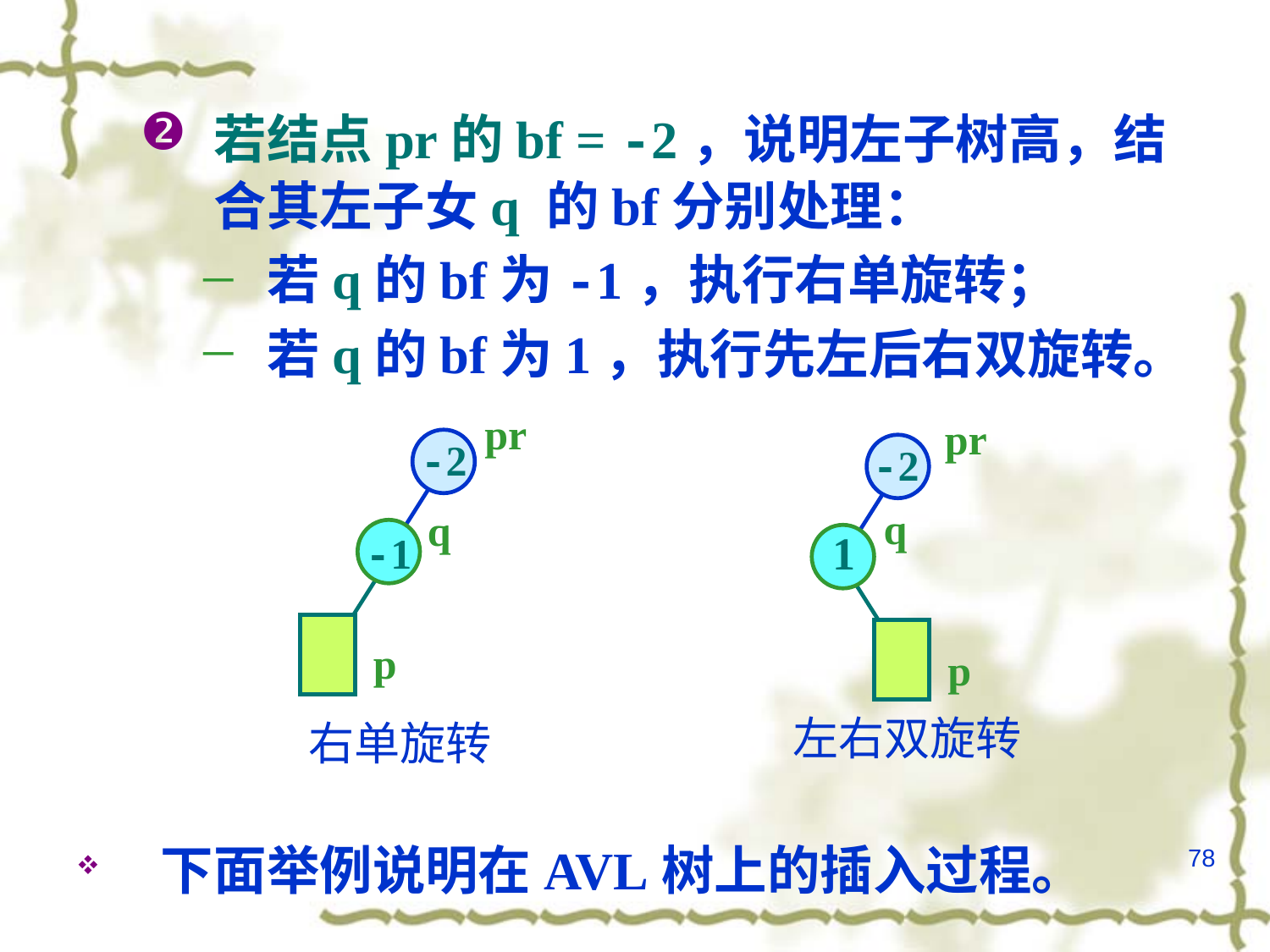

若结点pr的bf = -2，说明左子树高，结合其左子女q 的bf分别处理：
若q的bf为-1，执行右单旋转；
若q的bf为1，执行先左后右双旋转。

下面举例说明在AVL树上的插入过程。
pr
-2

q

-1

p
pr
-2

q
1

p
左右双旋转
右单旋转
78